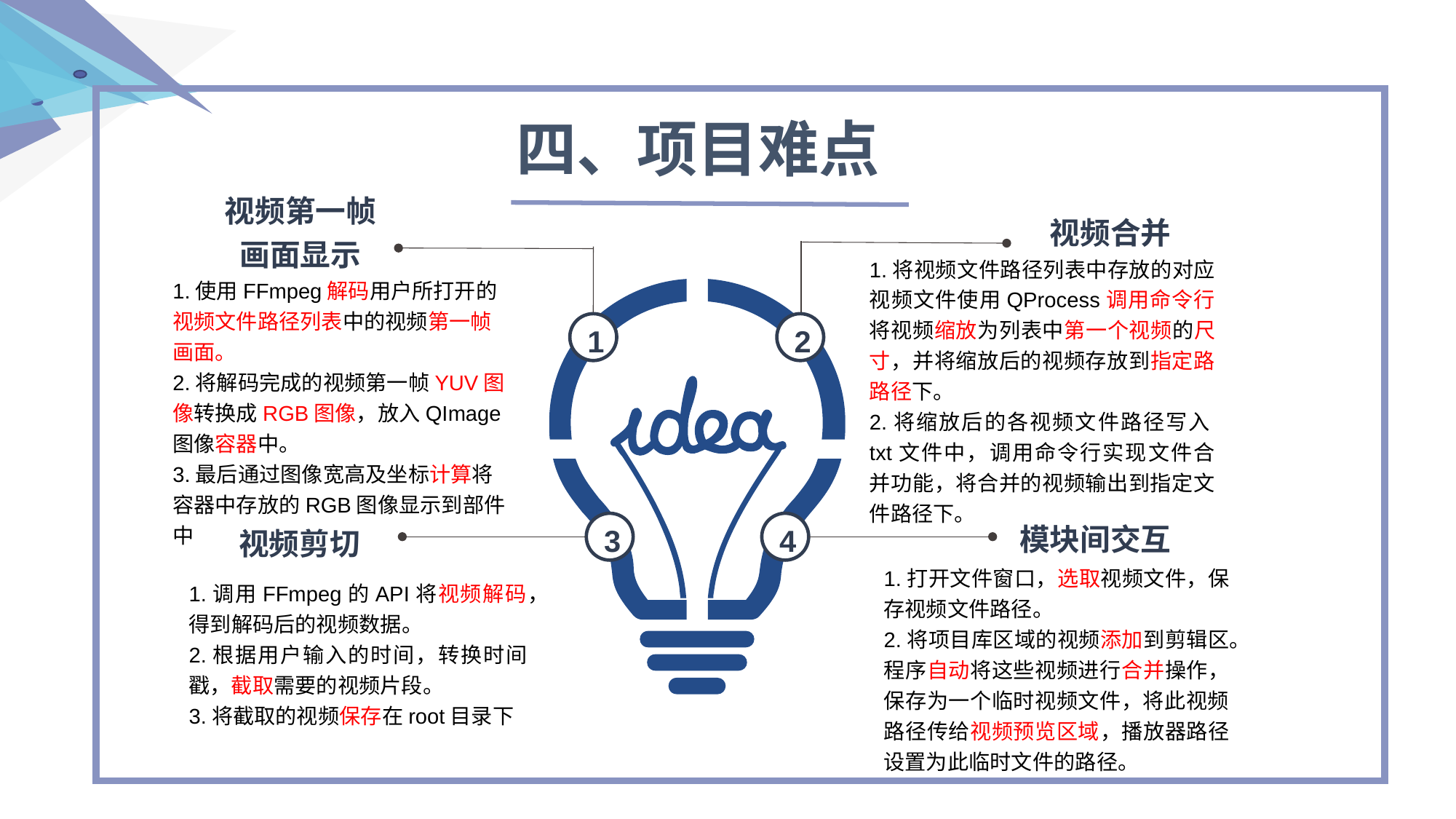

四、项目难点
视频第一帧画面显示
视频合并
1.将视频文件路径列表中存放的对应视频文件使用QProcess调用命令行将视频缩放为列表中第一个视频的尺寸，并将缩放后的视频存放到指定路路径下。
2.将缩放后的各视频文件路径写入txt文件中，调用命令行实现文件合并功能，将合并的视频输出到指定文件路径下。
1.使用FFmpeg解码用户所打开的视频文件路径列表中的视频第一帧画面。
2.将解码完成的视频第一帧YUV图像转换成RGB图像，放入QImage图像容器中。
3.最后通过图像宽高及坐标计算将容器中存放的RGB图像显示到部件中

1
2

3
4
模块间交互
视频剪切
1.打开文件窗口，选取视频文件，保存视频文件路径。
2.将项目库区域的视频添加到剪辑区。程序自动将这些视频进行合并操作，保存为一个临时视频文件，将此视频路径传给视频预览区域，播放器路径设置为此临时文件的路径。
1.调用FFmpeg的API将视频解码，得到解码后的视频数据。
2.根据用户输入的时间，转换时间戳，截取需要的视频片段。
3.将截取的视频保存在root目录下